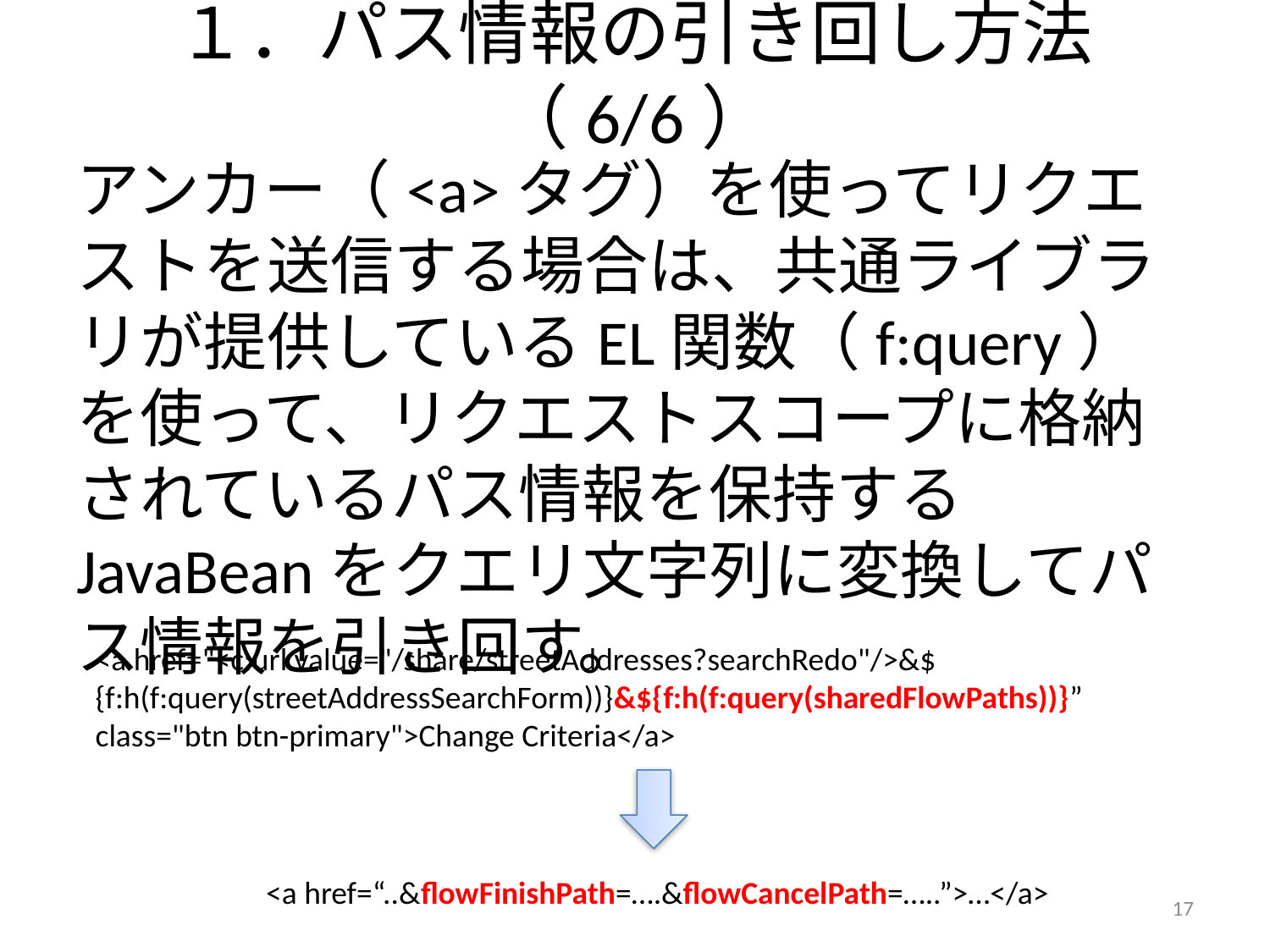

# １．パス情報の引き回し方法（6/6）
アンカー（<a>タグ）を使ってリクエストを送信する場合は、共通ライブラリが提供しているEL関数（f:query）を使って、リクエストスコープに格納されているパス情報を保持するJavaBeanをクエリ文字列に変換してパス情報を引き回す。
<a href="<c:url value="/share/streetAddresses?searchRedo"/>&${f:h(f:query(streetAddressSearchForm))}&${f:h(f:query(sharedFlowPaths))}”
class="btn btn-primary">Change Criteria</a>

<a href=“..&flowFinishPath=….&flowCancelPath=…..”>…</a>
17